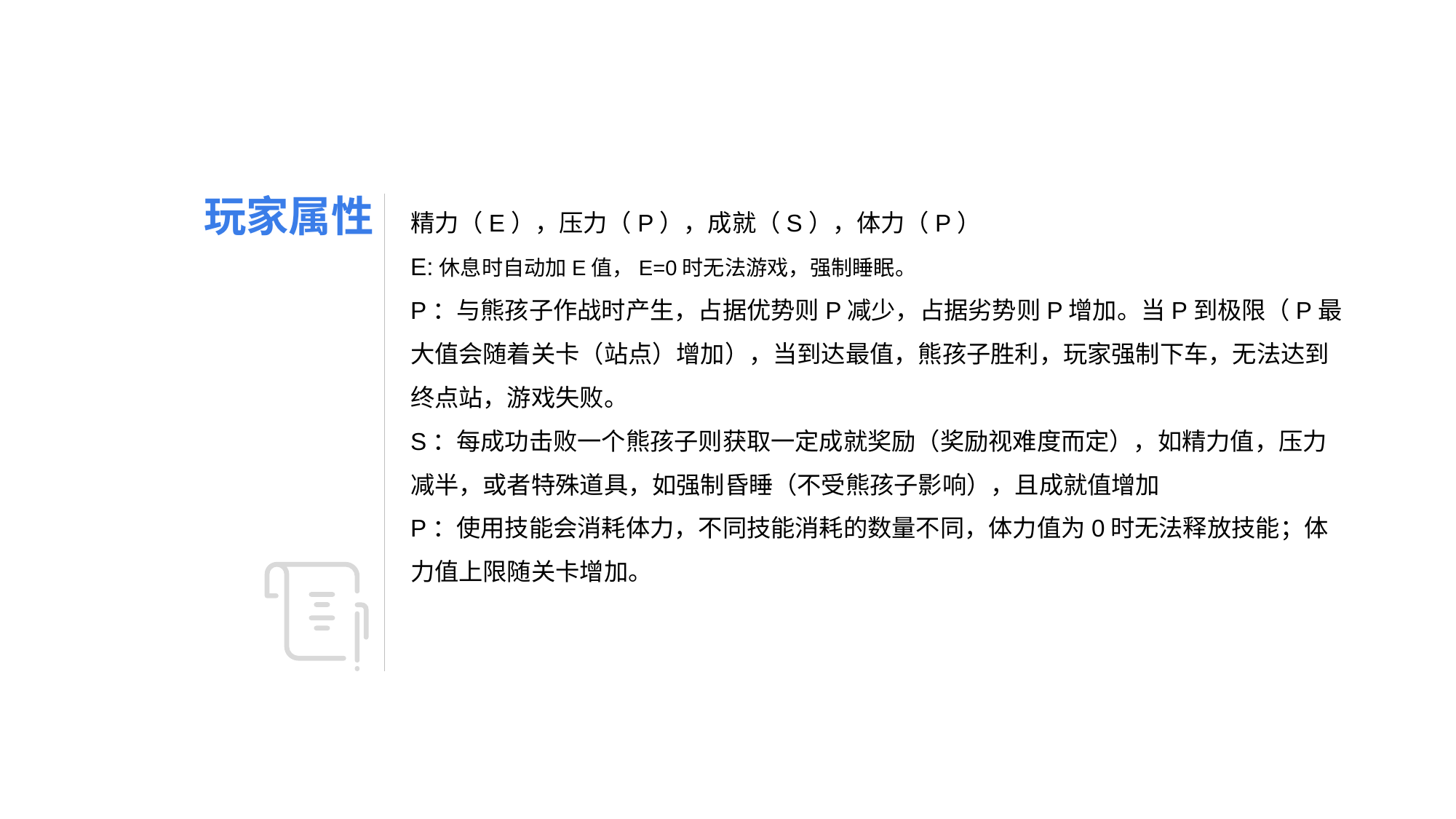

玩家属性
精力（E），压力（P），成就（S），体力（P）
E:休息时自动加E值，E=0时无法游戏，强制睡眠。
P：与熊孩子作战时产生，占据优势则P减少，占据劣势则P增加。当P到极限（P最大值会随着关卡（站点）增加），当到达最值，熊孩子胜利，玩家强制下车，无法达到终点站，游戏失败。
S：每成功击败一个熊孩子则获取一定成就奖励（奖励视难度而定），如精力值，压力减半，或者特殊道具，如强制昏睡（不受熊孩子影响），且成就值增加
P：使用技能会消耗体力，不同技能消耗的数量不同，体力值为0时无法释放技能；体力值上限随关卡增加。